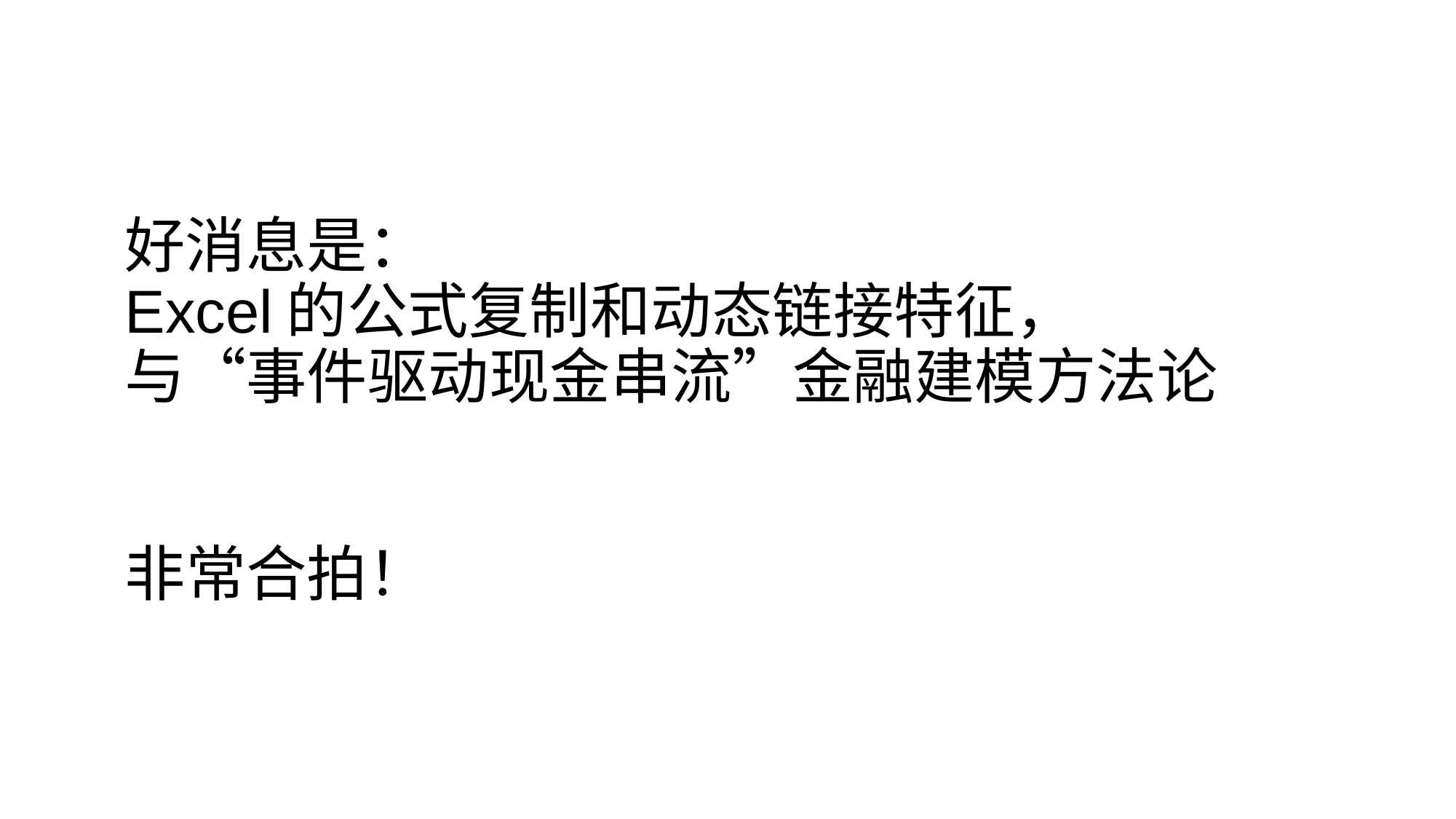

# 好消息是： Excel的公式复制和动态链接特征， 与“事件驱动现金串流”金融建模方法论 非常合拍！